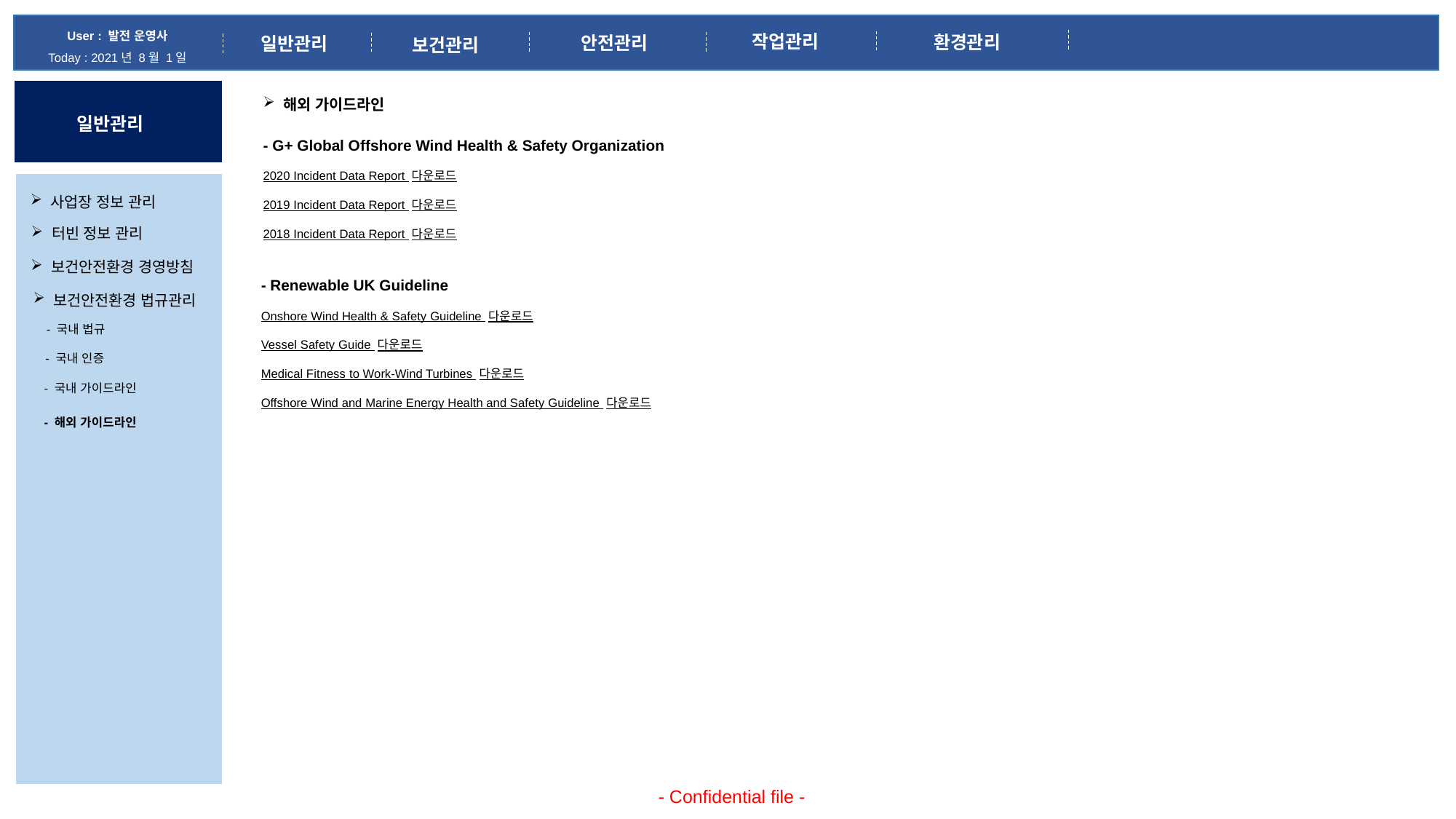

User : 발전 운영사
Today : 2021년 8월 1일
작업관리
환경관리
안전관리
일반관리
보건관리

해외 가이드라인
일반관리
- G+ Global Offshore Wind Health & Safety Organization

2020 Incident Data Report 다운로드

2019 Incident Data Report 다운로드

2018 Incident Data Report 다운로드

사업장 정보 관리
터빈 정보 관리
보건안전환경 경영방침
- Renewable UK Guideline

Onshore Wind Health & Safety Guideline 다운로드

Vessel Safety Guide 다운로드

Medical Fitness to Work-Wind Turbines 다운로드

Offshore Wind and Marine Energy Health and Safety Guideline 다운로드
보건안전환경 법규관리
- 국내 법규
- 국내 인증
- 국내 가이드라인
- 해외 가이드라인
- Confidential file -